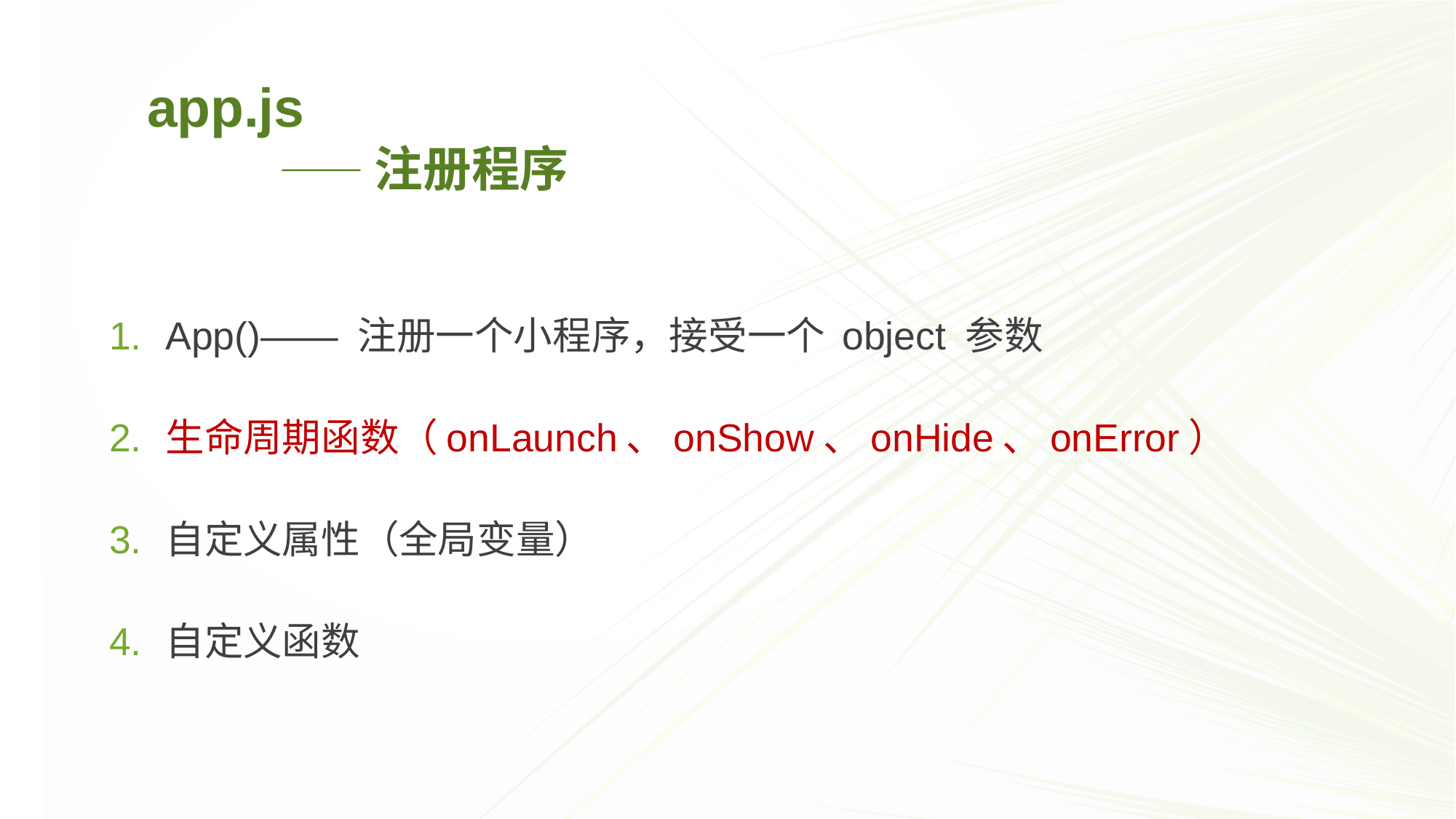

app.js
              ——注册程序
App()—— 注册一个小程序，接受一个 object 参数
生命周期函数（onLaunch、onShow、onHide、onError）
自定义属性（全局变量）
自定义函数